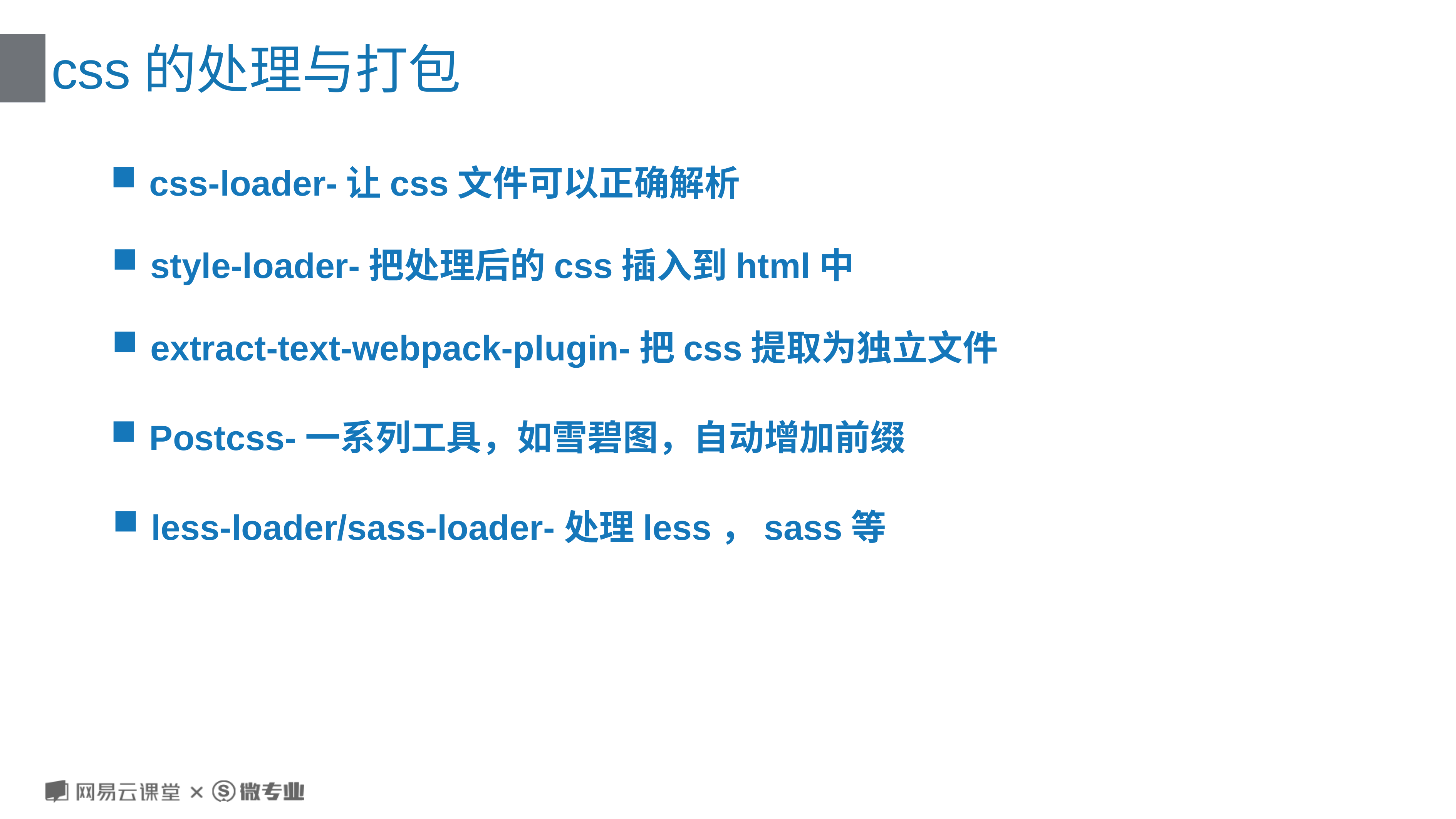

# css的处理与打包
css-loader-让css文件可以正确解析
style-loader-把处理后的css插入到html中
extract-text-webpack-plugin-把css提取为独立文件
Postcss-一系列工具，如雪碧图，自动增加前缀
less-loader/sass-loader-处理less，sass等